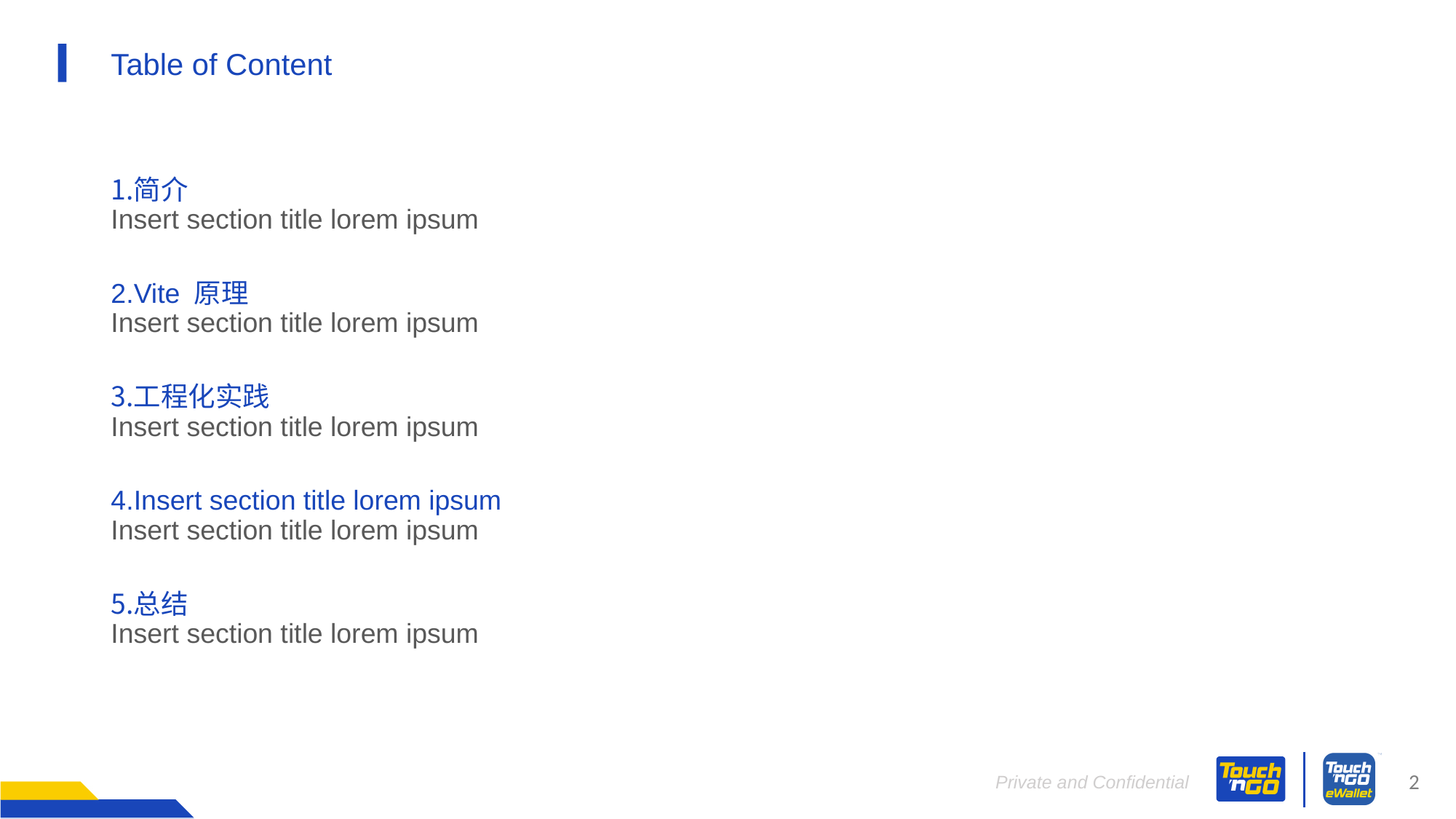

# Table of Content
简介
Insert section title lorem ipsum

Vite 原理
Insert section title lorem ipsum

工程化实践
Insert section title lorem ipsum

Insert section title lorem ipsum
Insert section title lorem ipsum

总结
Insert section title lorem ipsum